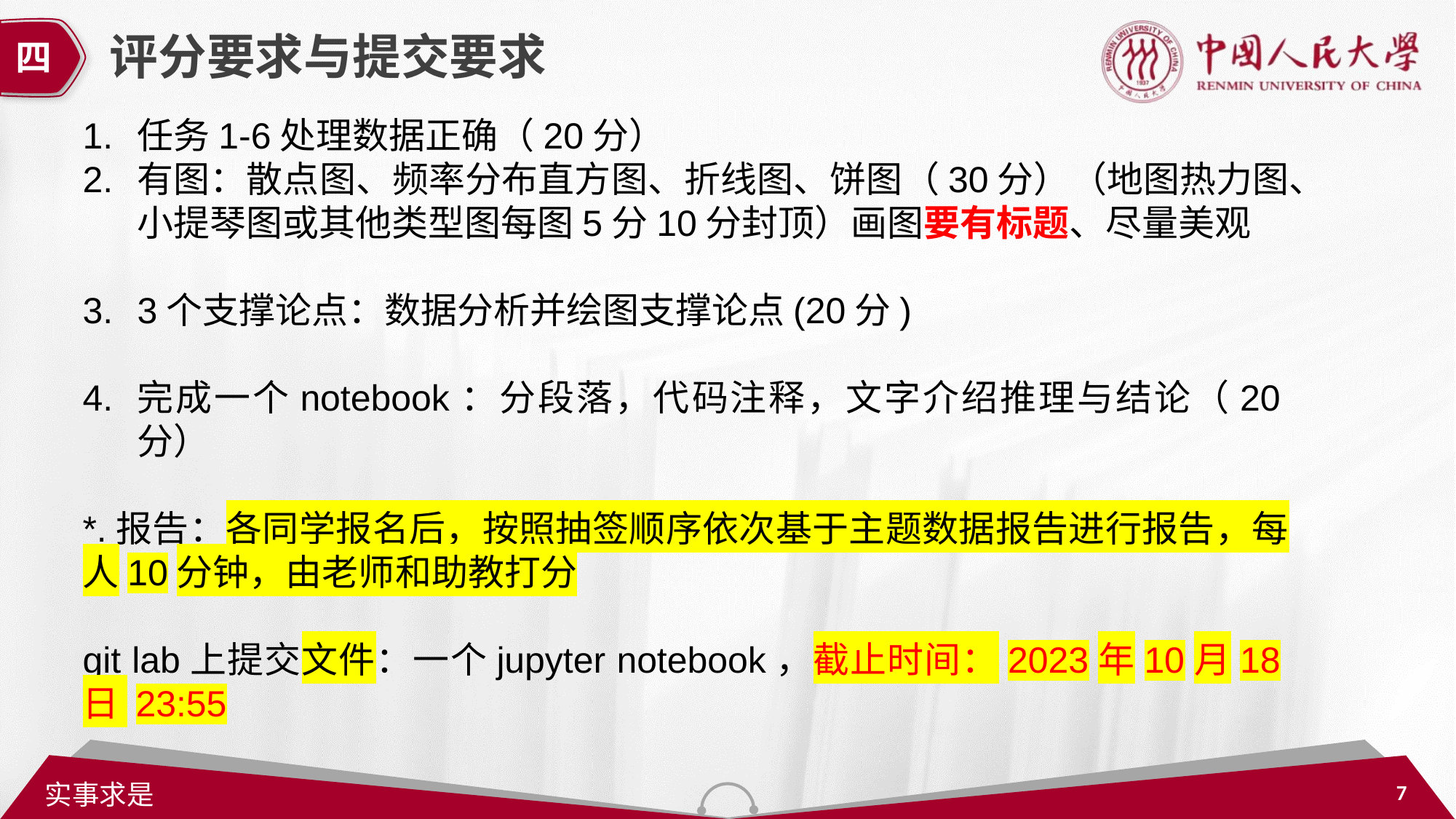

评分要求与提交要求
四
任务1-6处理数据正确（20分）
有图：散点图、频率分布直方图、折线图、饼图（30分）（地图热力图、小提琴图或其他类型图每图5分10分封顶）画图要有标题、尽量美观

3个支撑论点：数据分析并绘图支撑论点(20分)

完成一个notebook：分段落，代码注释，文字介绍推理与结论（20分）

*.报告：各同学报名后，按照抽签顺序依次基于主题数据报告进行报告，每人10分钟，由老师和助教打分

git lab上提交文件：一个jupyter notebook，截止时间：2023年10月18日 23:55